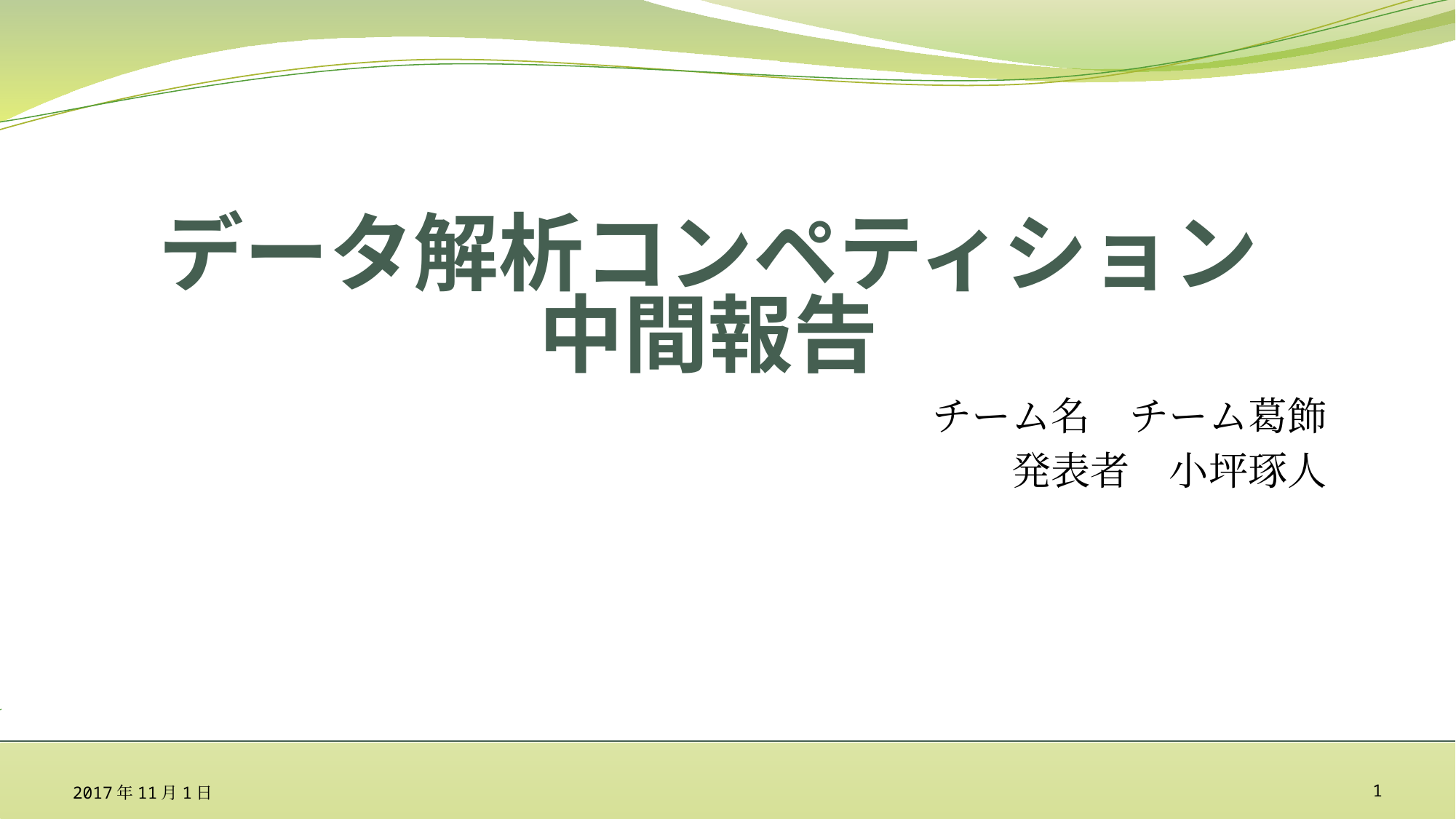

# データ解析コンペティション 中間報告
チーム名　チーム葛飾
発表者　小坪琢人
2017年11月1日
1